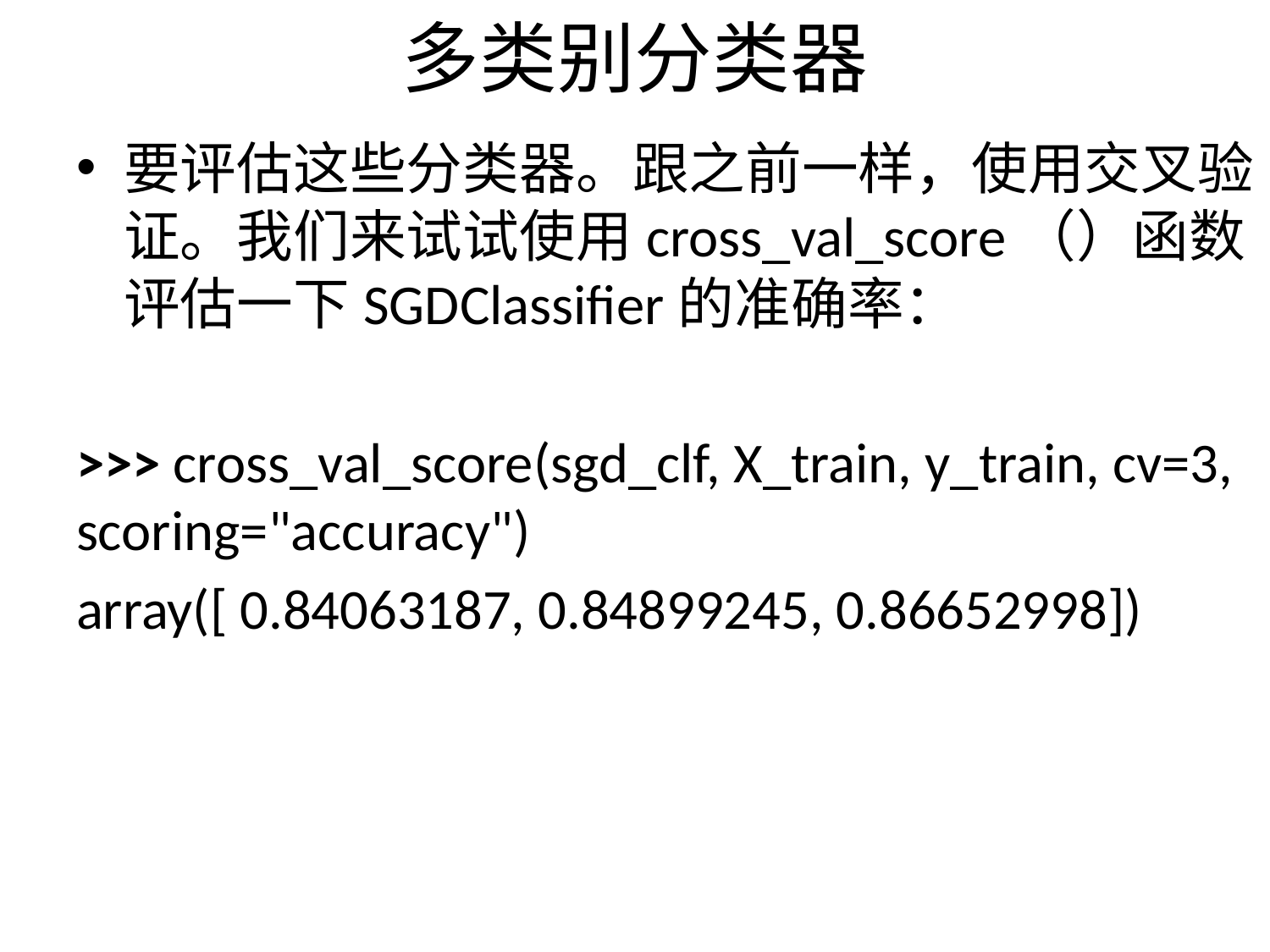

# 多类别分类器
要评估这些分类器。跟之前一样，使用交叉验证。我们来试试使用cross_val_score（）函数评估一下SGDClassifier的准确率：

>>> cross_val_score(sgd_clf, X_train, y_train, cv=3, scoring="accuracy")
array([ 0.84063187, 0.84899245, 0.86652998])